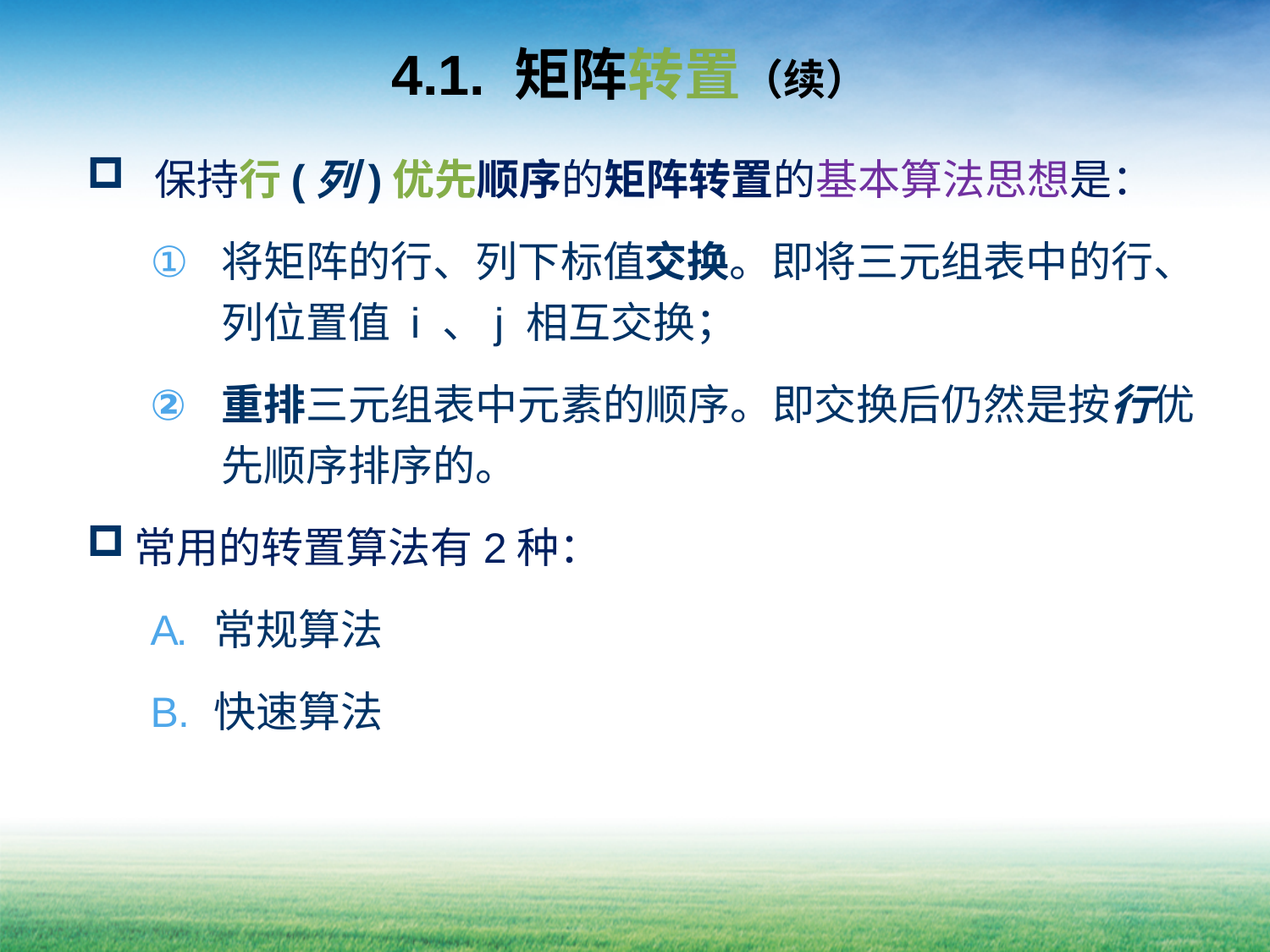

# 4.1. 矩阵转置（续）
 保持行(列)优先顺序的矩阵转置的基本算法思想是：
将矩阵的行、列下标值交换。即将三元组表中的行、列位置值 i 、j 相互交换；
重排三元组表中元素的顺序。即交换后仍然是按行优先顺序排序的。
常用的转置算法有2种：
常规算法
快速算法